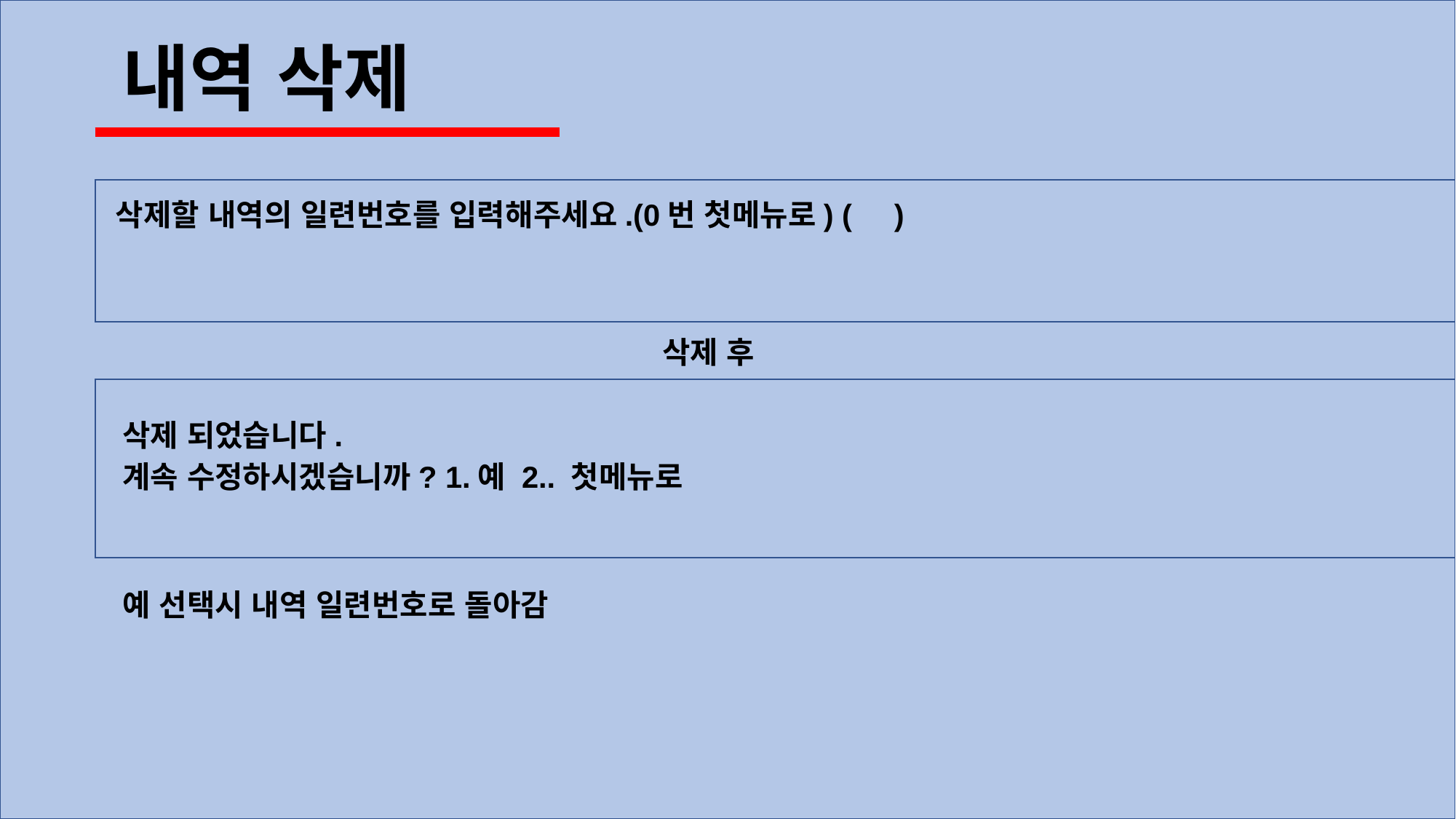

내역 삭제

삭제할 내역의 일련번호를 입력해주세요.(0번 첫메뉴로) (     )
	삭제 후

삭제 되었습니다.
계속 수정하시겠습니까? 1.예 2.. 첫메뉴로
예 선택시 내역 일련번호로 돌아감